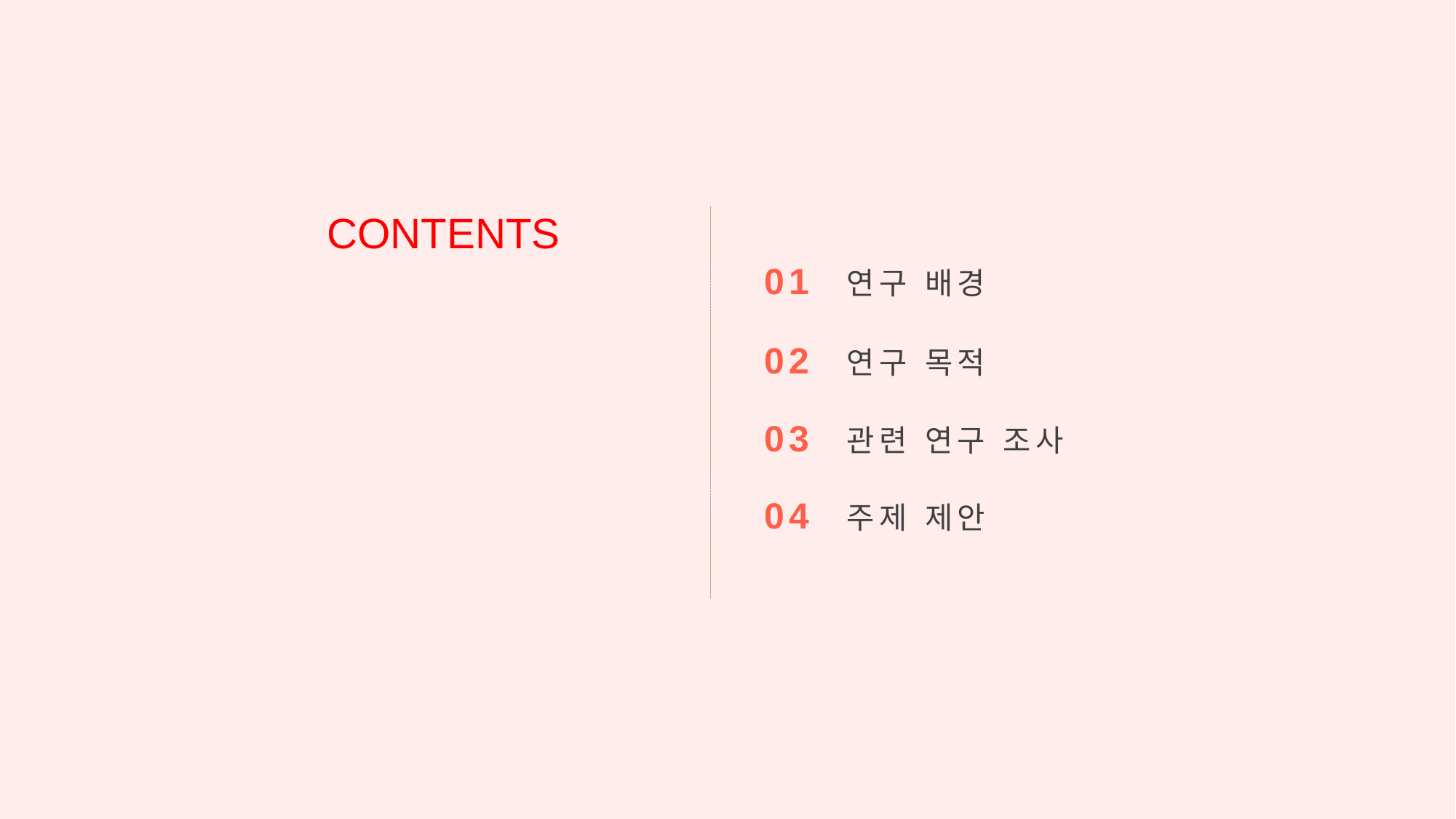

CONTENTS
01  연구 배경
02  연구 목적
03  관련 연구 조사
04  주제 제안